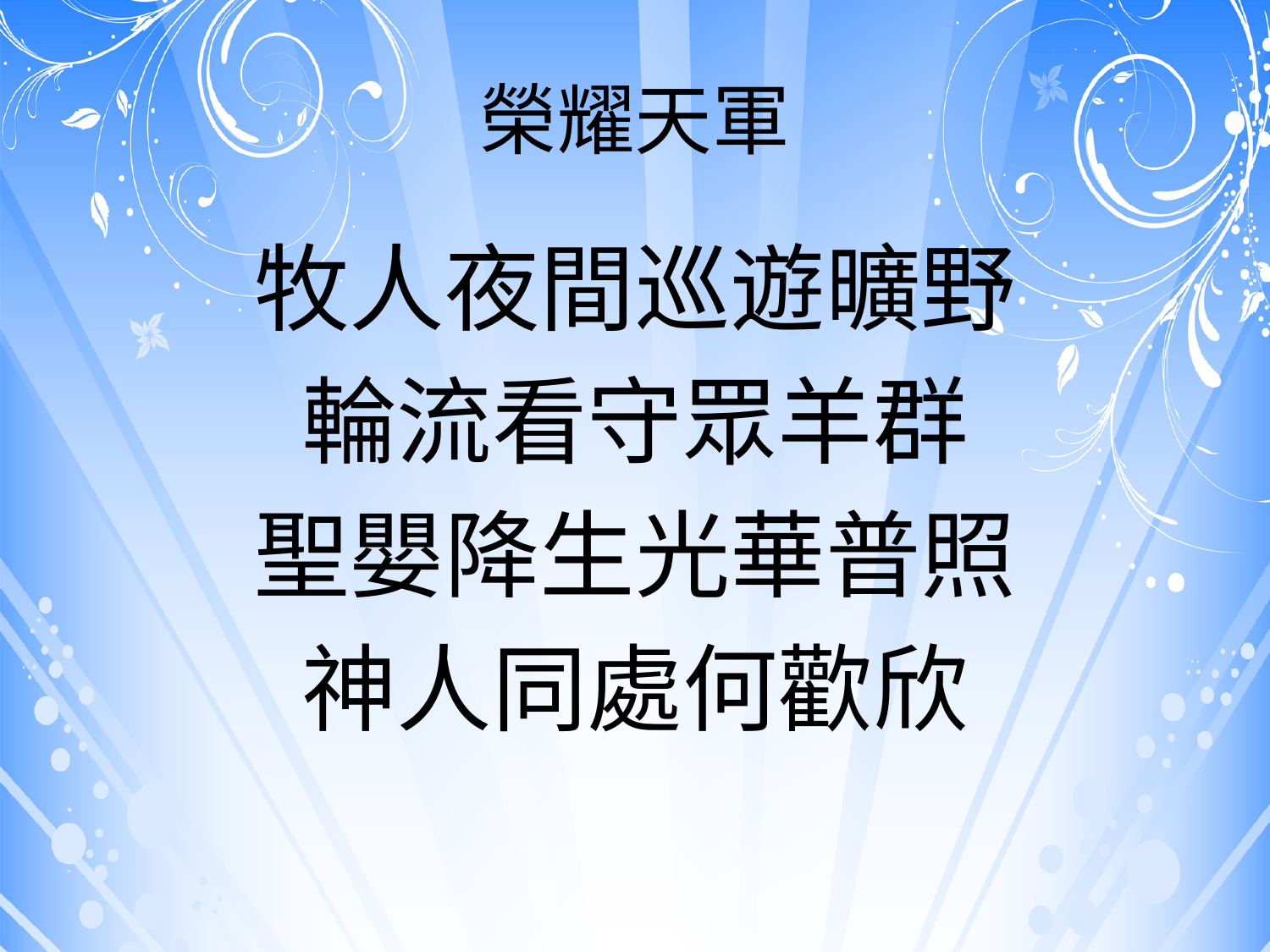

# 榮耀天軍
牧人夜間巡遊曠野
輪流看守眾羊群
聖嬰降生光華普照
神人同處何歡欣